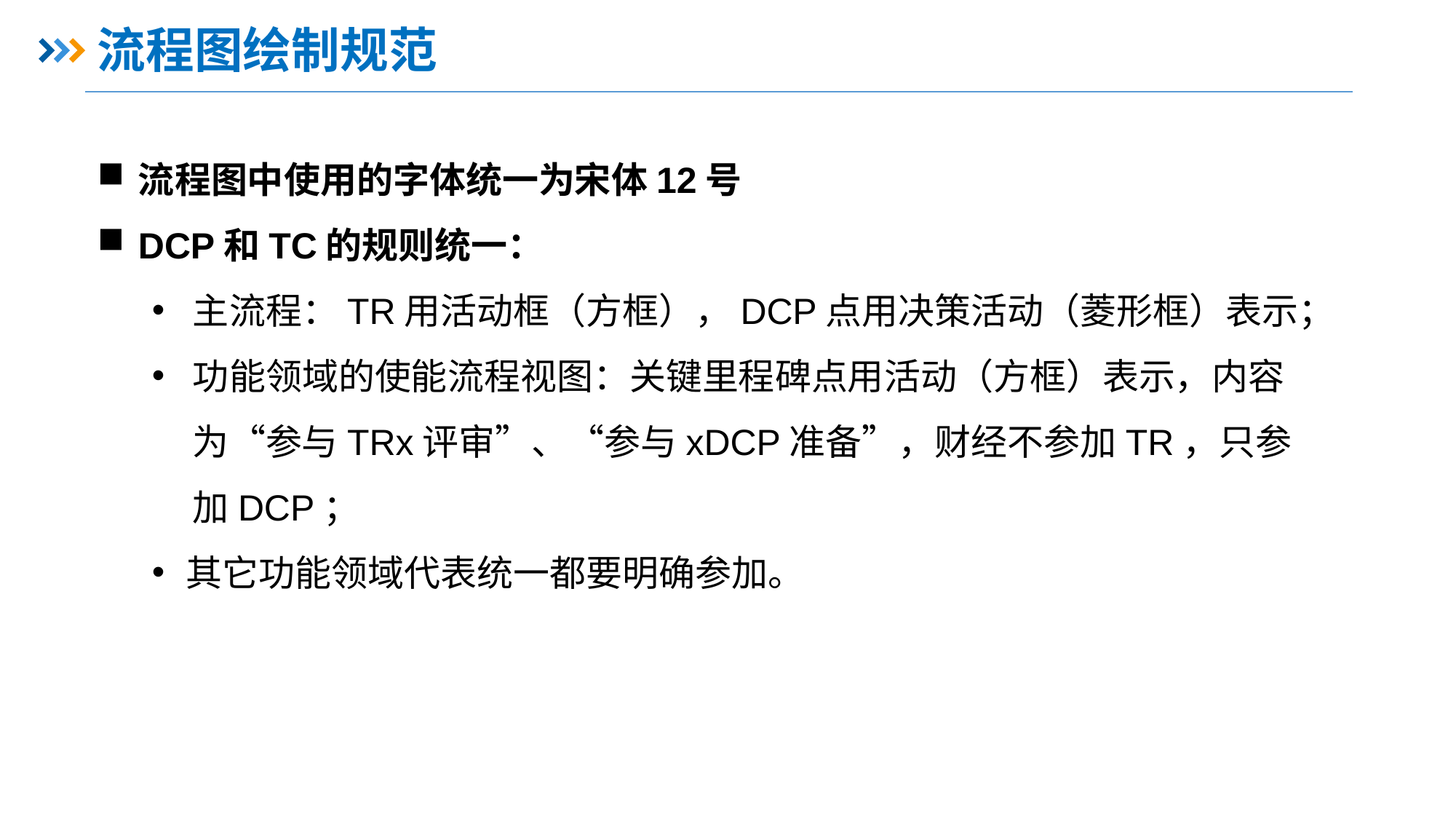

# 流程图绘制规范
流程图中使用的字体统一为宋体12号
DCP和TC的规则统一：
主流程：TR用活动框（方框），DCP点用决策活动（菱形框）表示；
功能领域的使能流程视图：关键里程碑点用活动（方框）表示，内容为“参与TRx评审”、“参与xDCP准备”，财经不参加TR，只参加DCP；
其它功能领域代表统一都要明确参加。